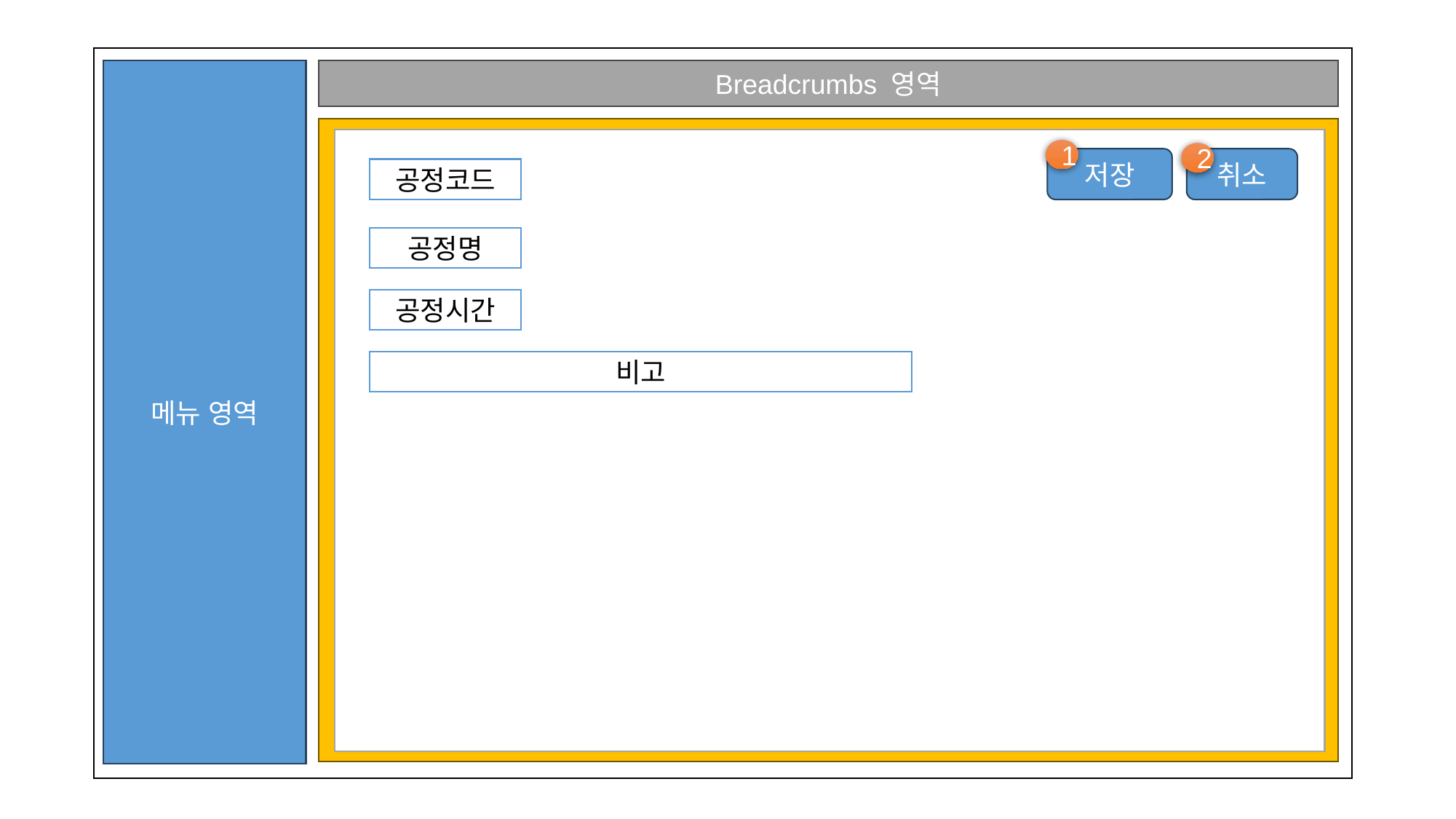

메뉴 영역
Breadcrumbs 영역
Content영역

1
2
저장
취소
공정코드
공정명
공정시간
비고